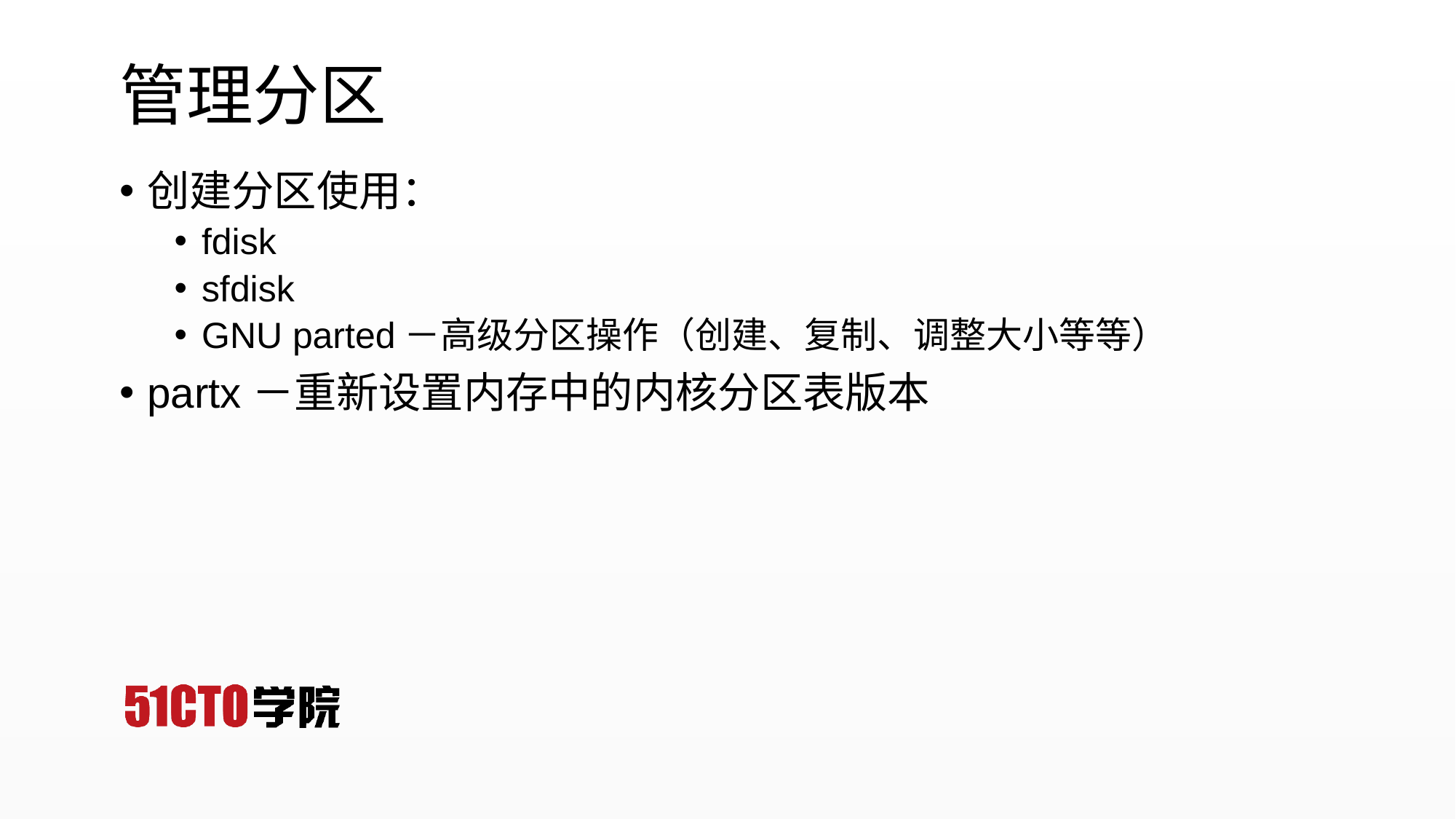

# 管理分区
创建分区使用：
fdisk
sfdisk
GNU parted－高级分区操作（创建、复制、调整大小等等）
partx－重新设置内存中的内核分区表版本